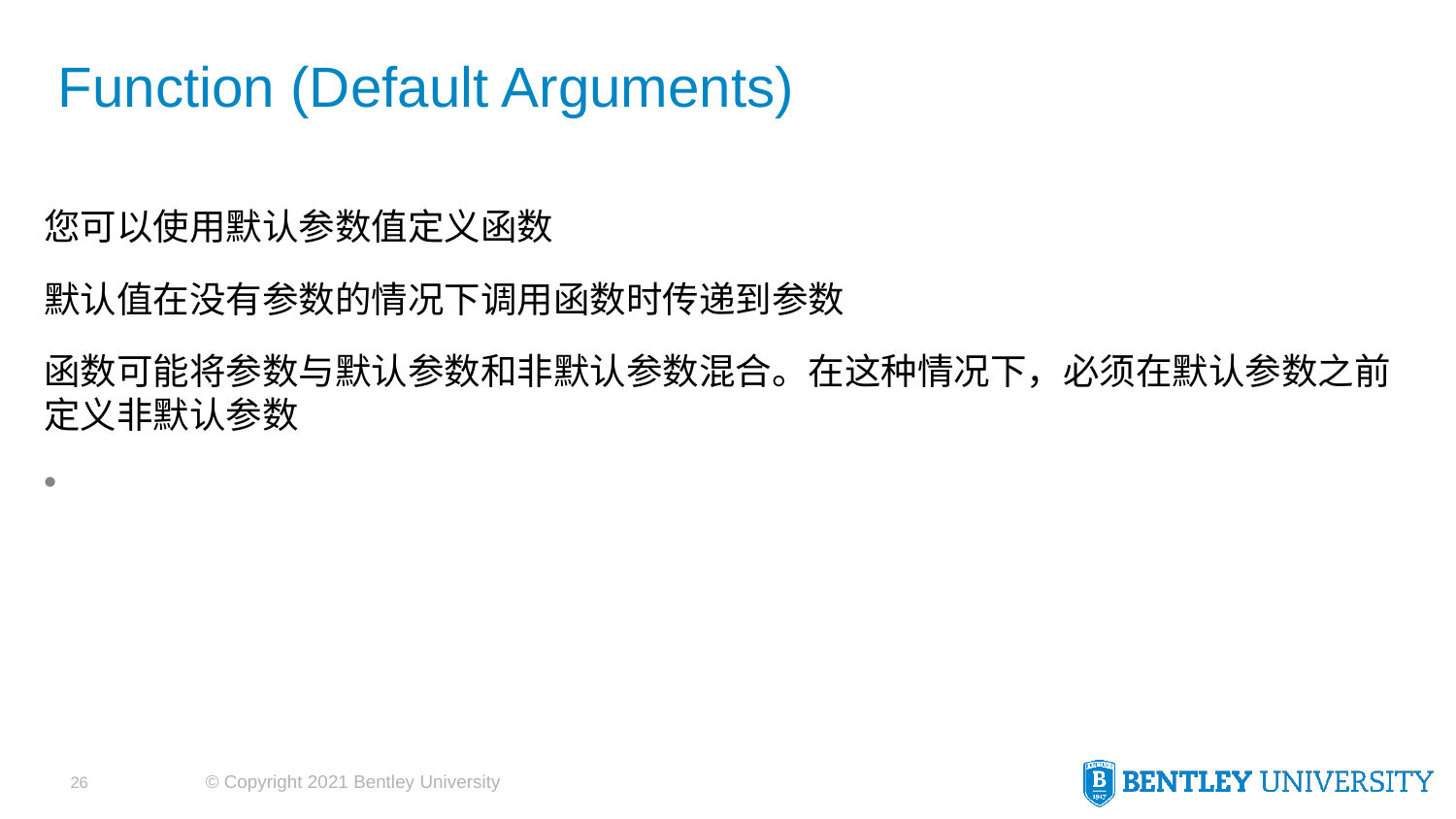

# Function (Default Arguments)
您可以使用默认参数值定义函数
默认值在没有参数的情况下调用函数时传递到参数
函数可能将参数与默认参数和非默认参数混合。在这种情况下，必须在默认参数之前定义非默认参数